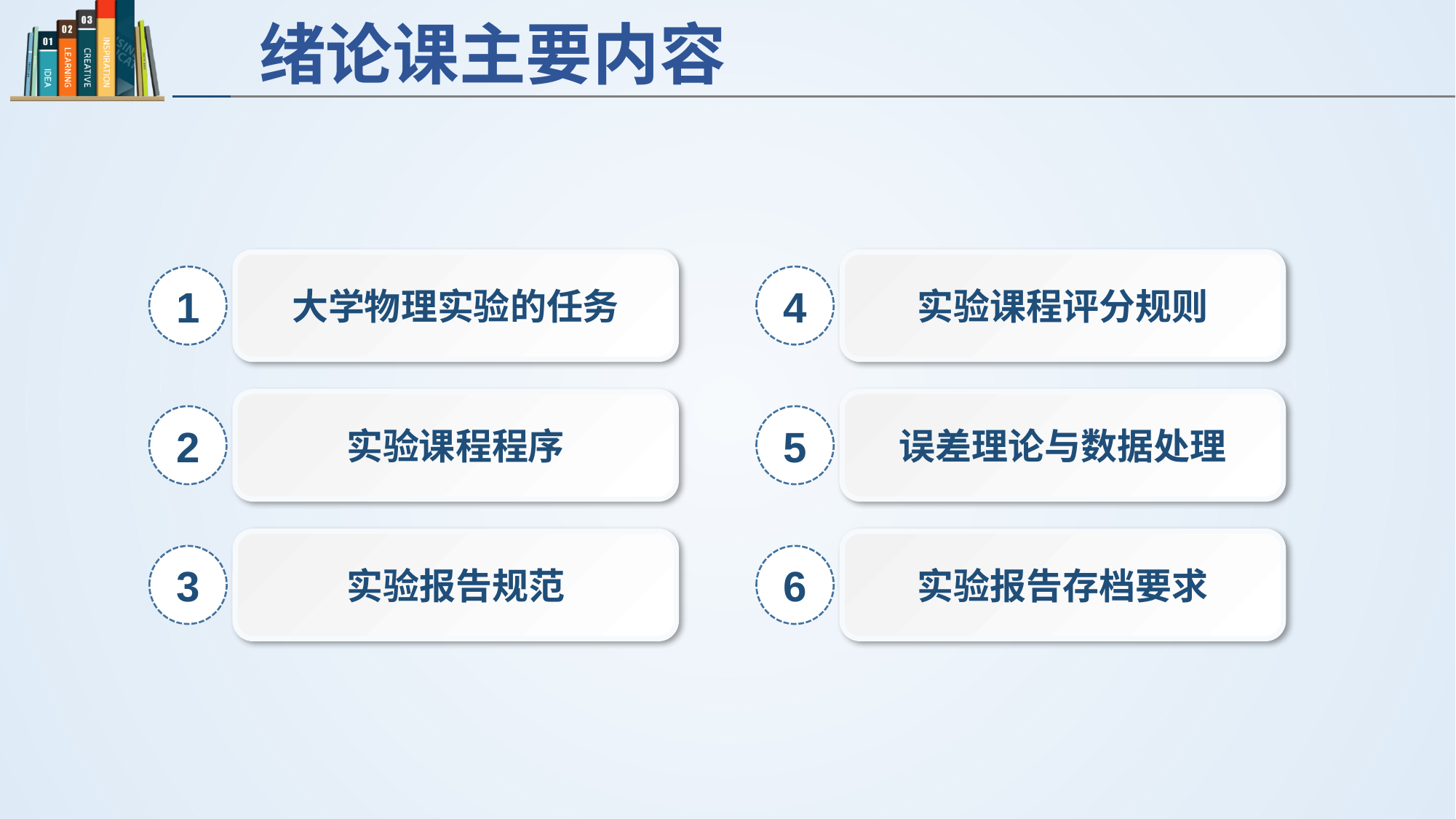

绪论课主要内容
大学物理实验的任务
1
实验课程评分规则
4
实验课程程序
2
误差理论与数据处理
5
实验报告规范
3
实验报告存档要求
6